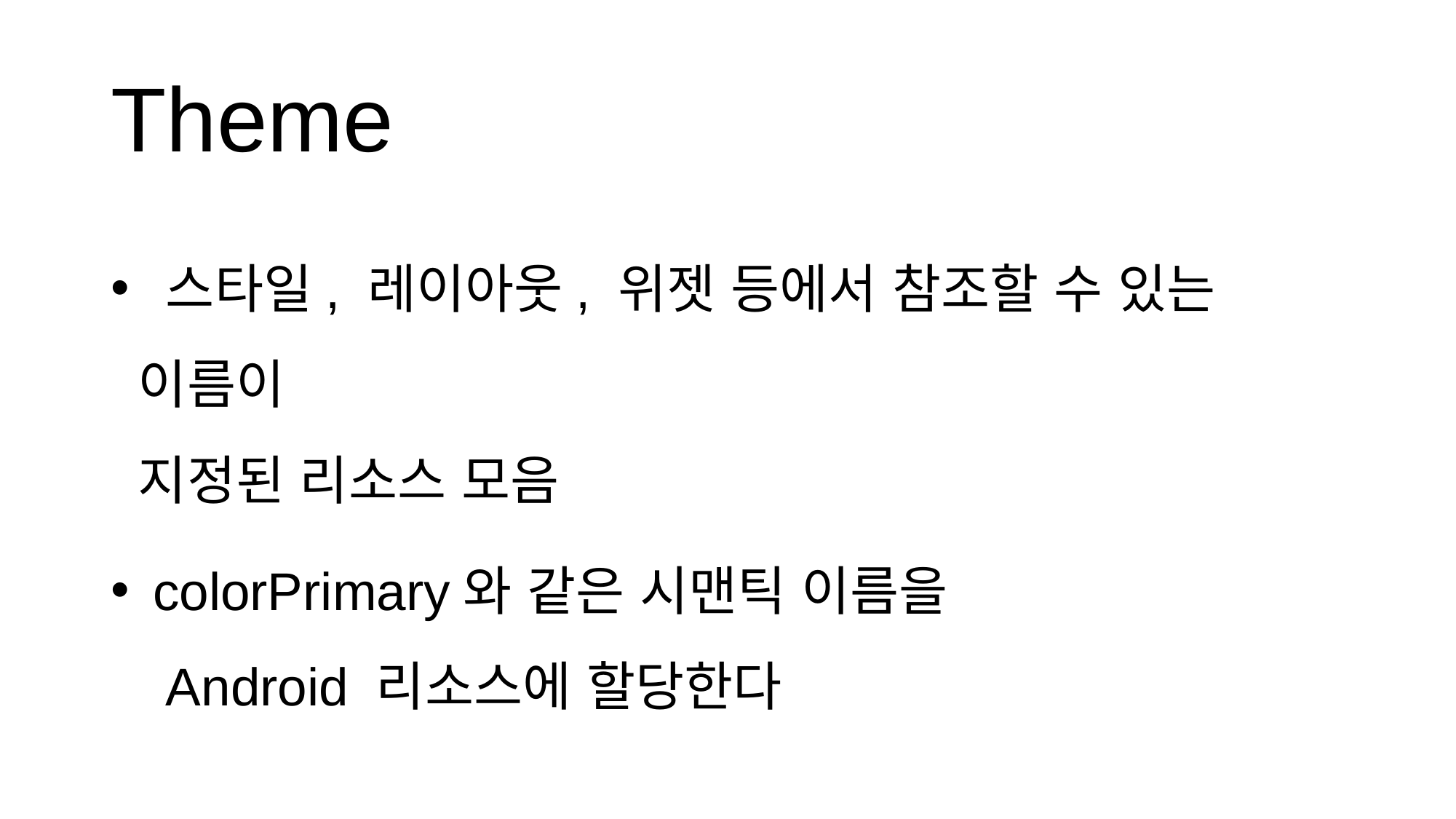

# Theme
 스타일, 레이아웃, 위젯 등에서 참조할 수 있는 이름이
지정된 리소스 모음
 colorPrimary와 같은 시맨틱 이름을
 Android 리소스에 할당한다